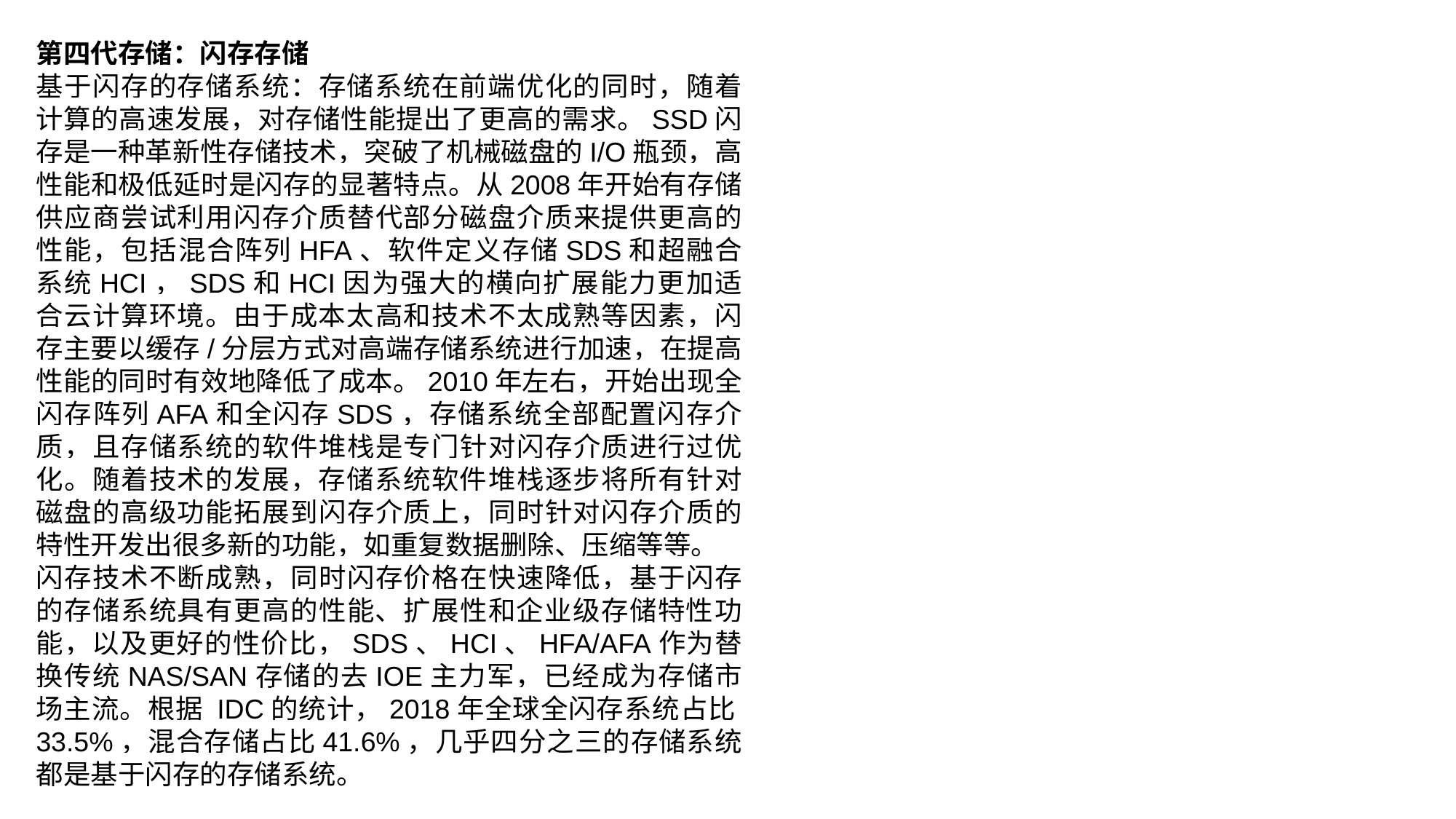

第四代存储：闪存存储
基于闪存的存储系统：存储系统在前端优化的同时，随着计算的⾼速发展，对存储性能提出了更⾼的需求。SSD闪存是一种革新性存储技术，突破了机械磁盘的I/O瓶颈，高性能和极低延时是闪存的显著特点。从2008年开始有存储供应商尝试利⽤闪存介质替代部分磁盘介质来提供更⾼的性能，包括混合阵列HFA、软件定义存储SDS和超融合系统HCI，SDS和HCI因为强大的横向扩展能力更加适合云计算环境。由于成本太高和技术不太成熟等因素，闪存主要以缓存/分层方式对高端存储系统进行加速，在提⾼性能的同时有效地降低了成本。2010年左右，开始出现全闪存阵列AFA和全闪存SDS，存储系统全部配置闪存介质，且存储系统的软件堆栈是专⻔针对闪存介质进⾏过优化。随着技术的发展，存储系统软件堆栈逐步将所有针对磁盘的⾼级功能拓展到闪存介质上，同时针对闪存介质的特性开发出很多新的功能，如重复数据删除、压缩等等。
闪存技术不断成熟，同时闪存价格在快速降低，基于闪存的存储系统具有更高的性能、扩展性和企业级存储特性功能，以及更好的性价比，SDS、HCI、HFA/AFA作为替换传统NAS/SAN存储的去IOE主力军，已经成为存储市场主流。根据 IDC的统计，2018年全球全闪存系统占⽐33.5%，混合存储占⽐41.6%，⼏乎四分之三的存储系统都是基于闪存的存储系统。
#